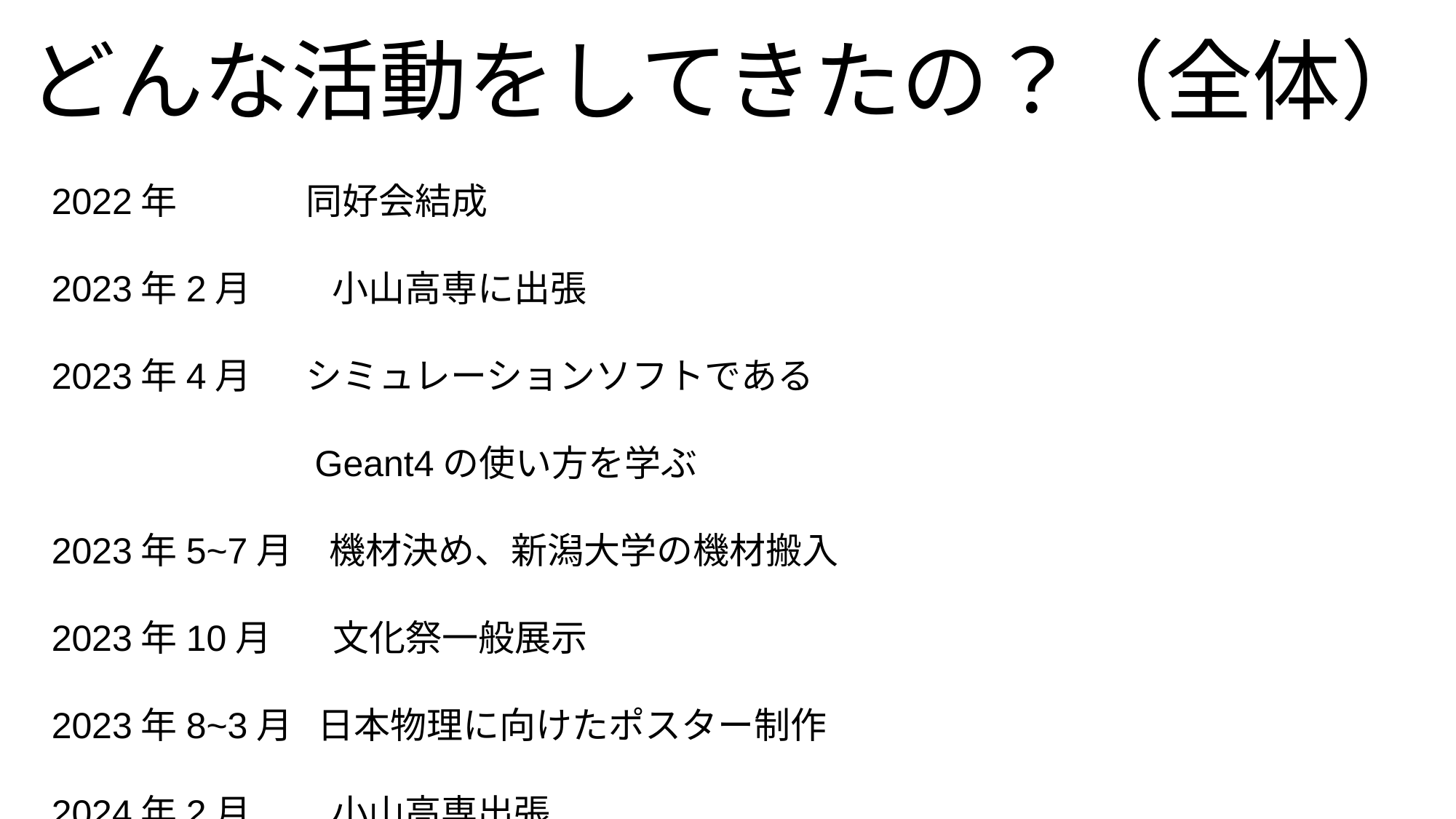

どんな活動をしてきたの？（全体）
2022年	　同好会結成

2023年2月　 　小山高専に出張

2023年4月	　シミュレーションソフトである
　　　　　　　Geant4の使い方を学ぶ

2023年5~7月　機材決め、新潟大学の機材搬入

2023年10月　   文化祭一般展示

2023年8~3月   日本物理に向けたポスター制作

2024年2月　　 小山高専出張